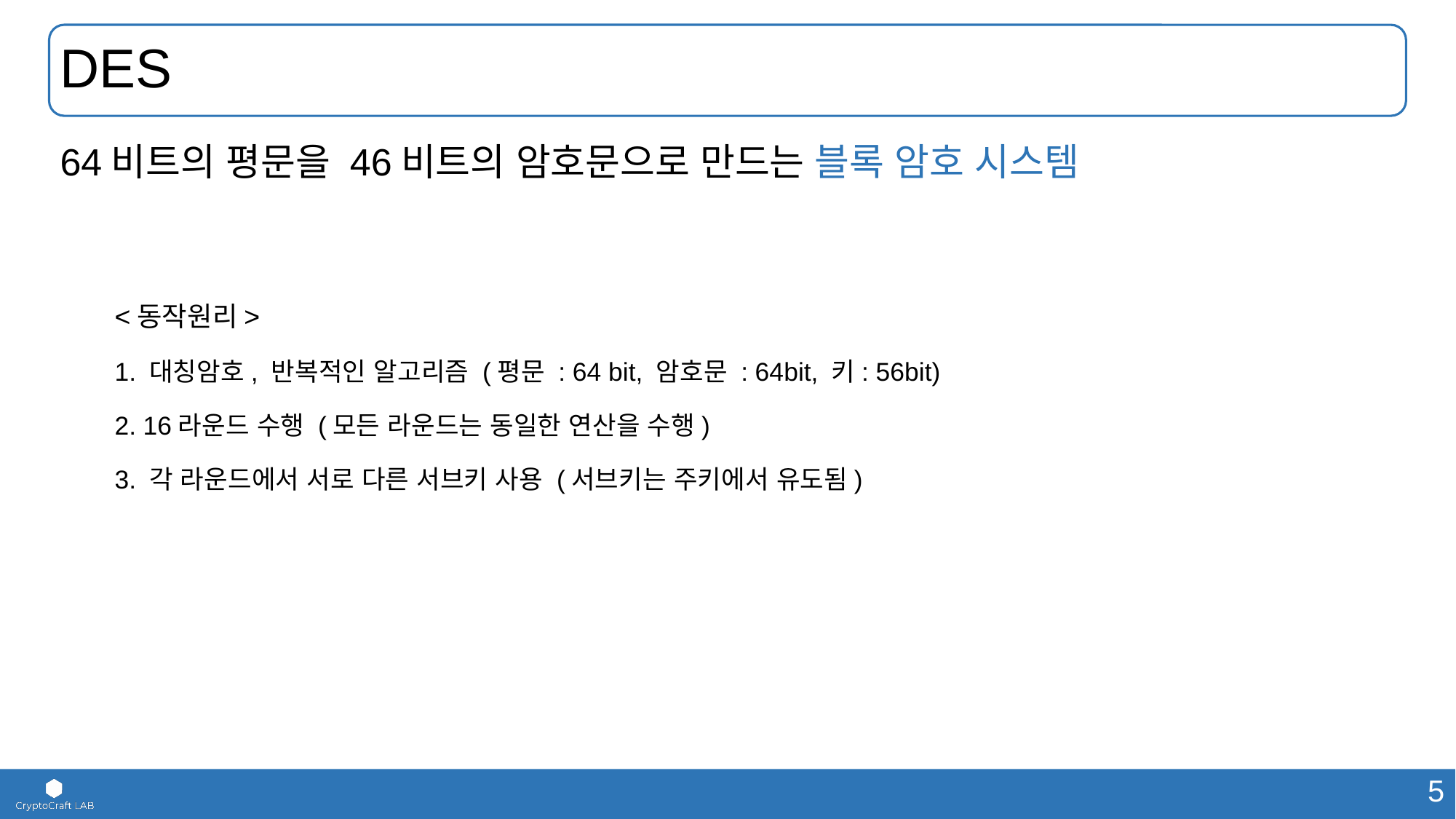

# DES
64비트의 평문을 46비트의 암호문으로 만드는 블록 암호 시스템

<동작원리>
1. 대칭암호, 반복적인 알고리즘 (평문 : 64 bit, 암호문 : 64bit, 키: 56bit)
2. 16라운드 수행 (모든 라운드는 동일한 연산을 수행)
3. 각 라운드에서 서로 다른 서브키 사용 (서브키는 주키에서 유도됨)